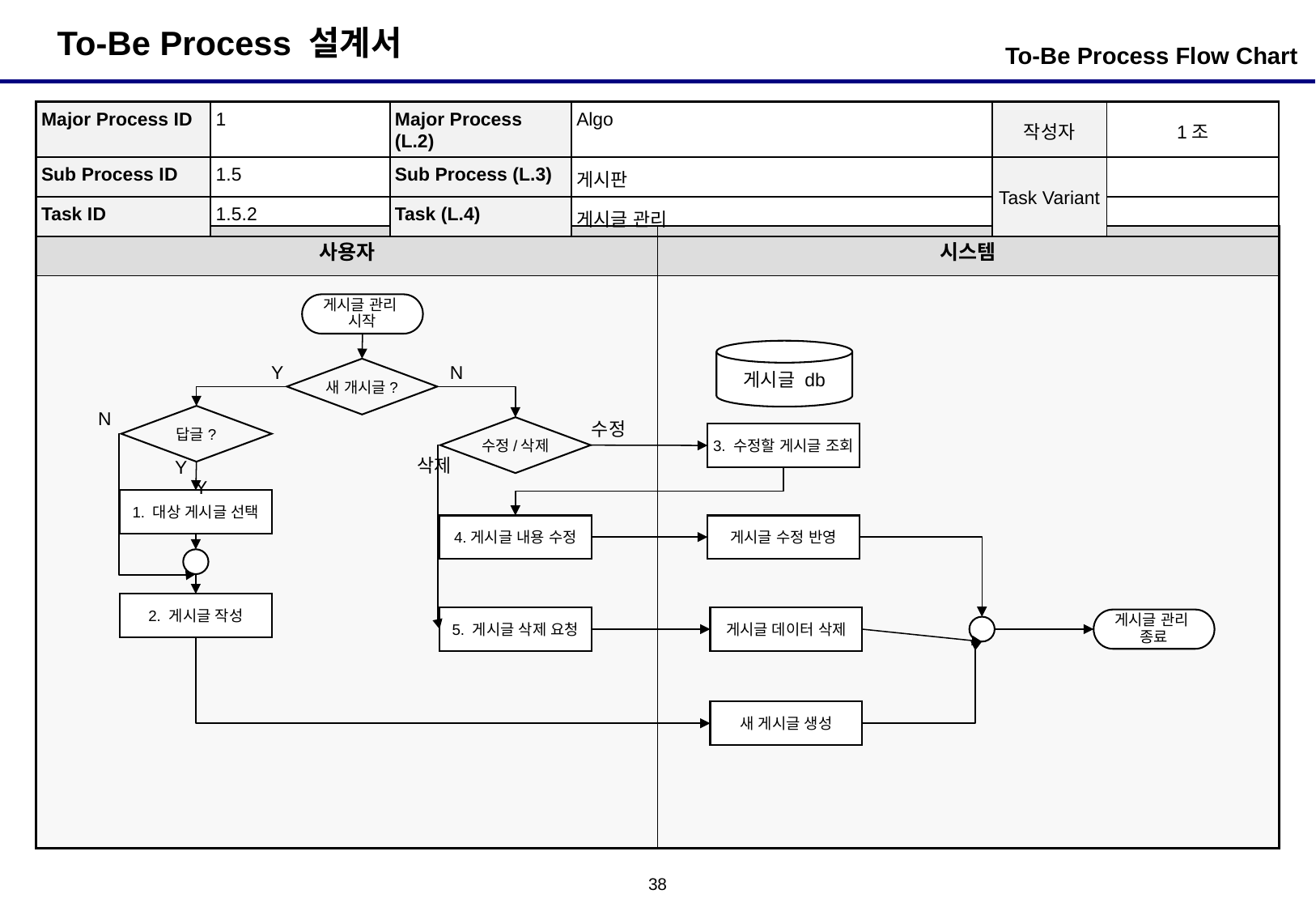

To-Be Process Flow Chart
| Major Process ID | 1 | Major Process (L.2) | Algo | 작성자 | 1조 |
| --- | --- | --- | --- | --- | --- |
| Sub Process ID | 1.5 | Sub Process (L.3) | 게시판 | Task Variant |  |
| Task ID | 1.5.2 | Task (L.4) | 게시글 관리 |  |  |
| 사용자 | 시스템 |
| --- | --- |
|  |  |
게시글 관리
시작
게시글 db
Y
N
새 개시글?
N
답글?
수정
수정/삭제
3. 수정할 게시글 조회
삭제
Y
Y
1. 대상 게시글 선택
4.게시글 내용 수정
게시글 수정 반영

2. 게시글 작성
5. 게시글 삭제 요청
게시글 데이터 삭제
게시글 관리
종료

새 게시글 생성